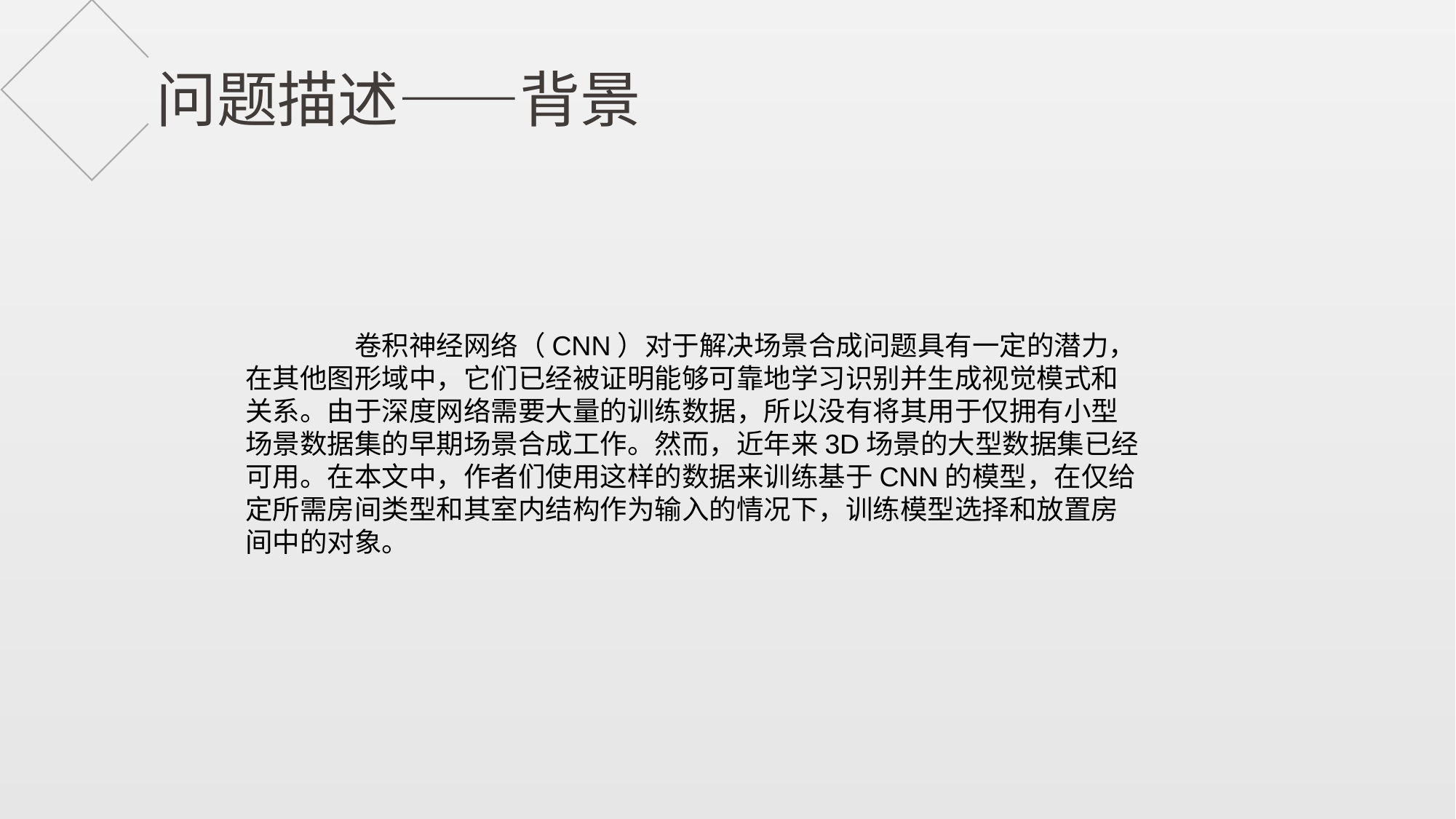

问题描述——背景
	卷积神经网络（CNN）对于解决场景合成问题具有一定的潜力，在其他图形域中，它们已经被证明能够可靠地学习识别并生成视觉模式和关系。由于深度网络需要大量的训练数据，所以没有将其用于仅拥有小型场景数据集的早期场景合成工作。然而，近年来3D场景的大型数据集已经可用。在本文中，作者们使用这样的数据来训练基于CNN的模型，在仅给定所需房间类型和其室内结构作为输入的情况下，训练模型选择和放置房间中的对象。